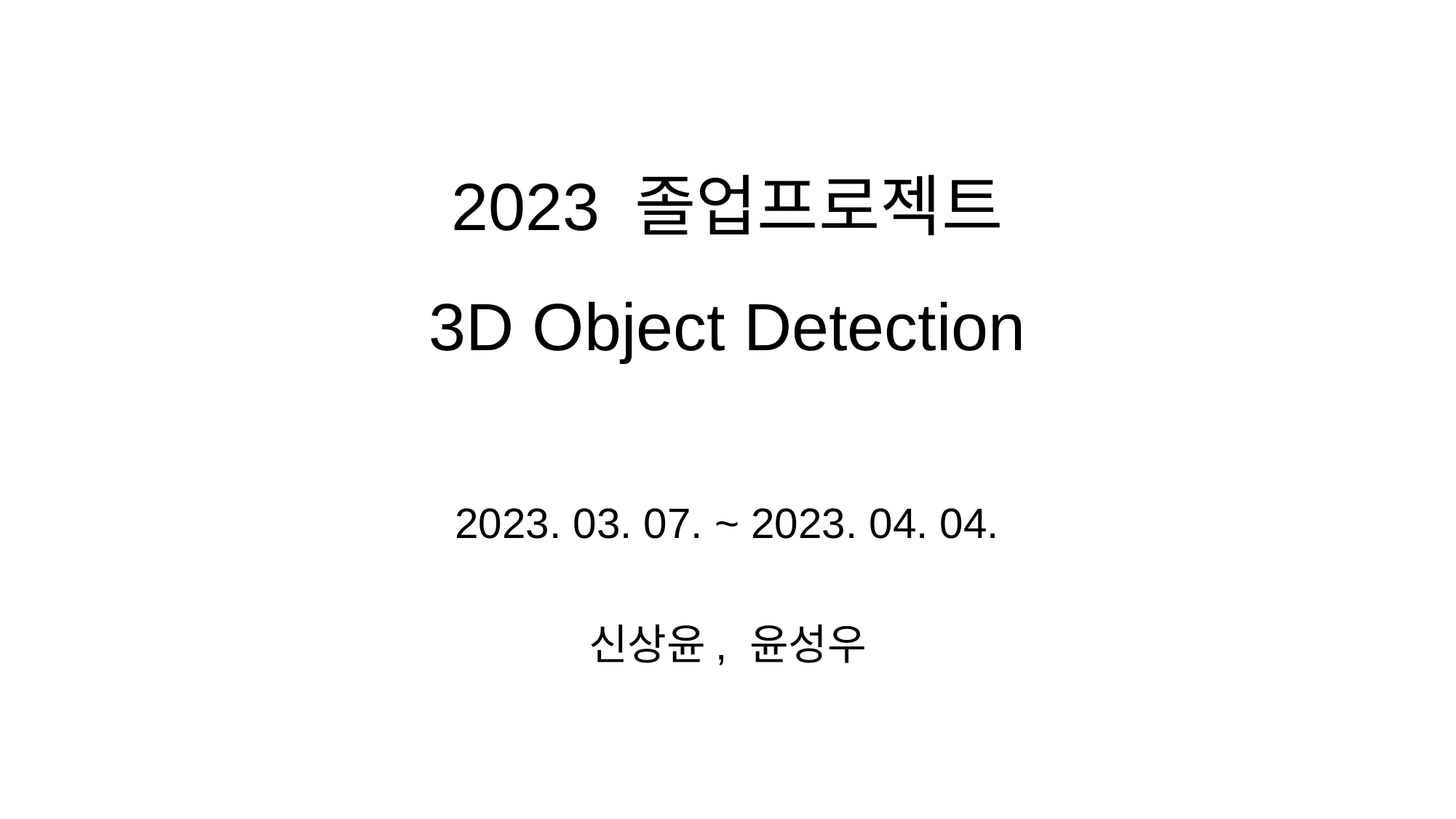

# 2023 졸업프로젝트 3D Object Detection
2023. 03. 07. ~ 2023. 04. 04.

신상윤, 윤성우